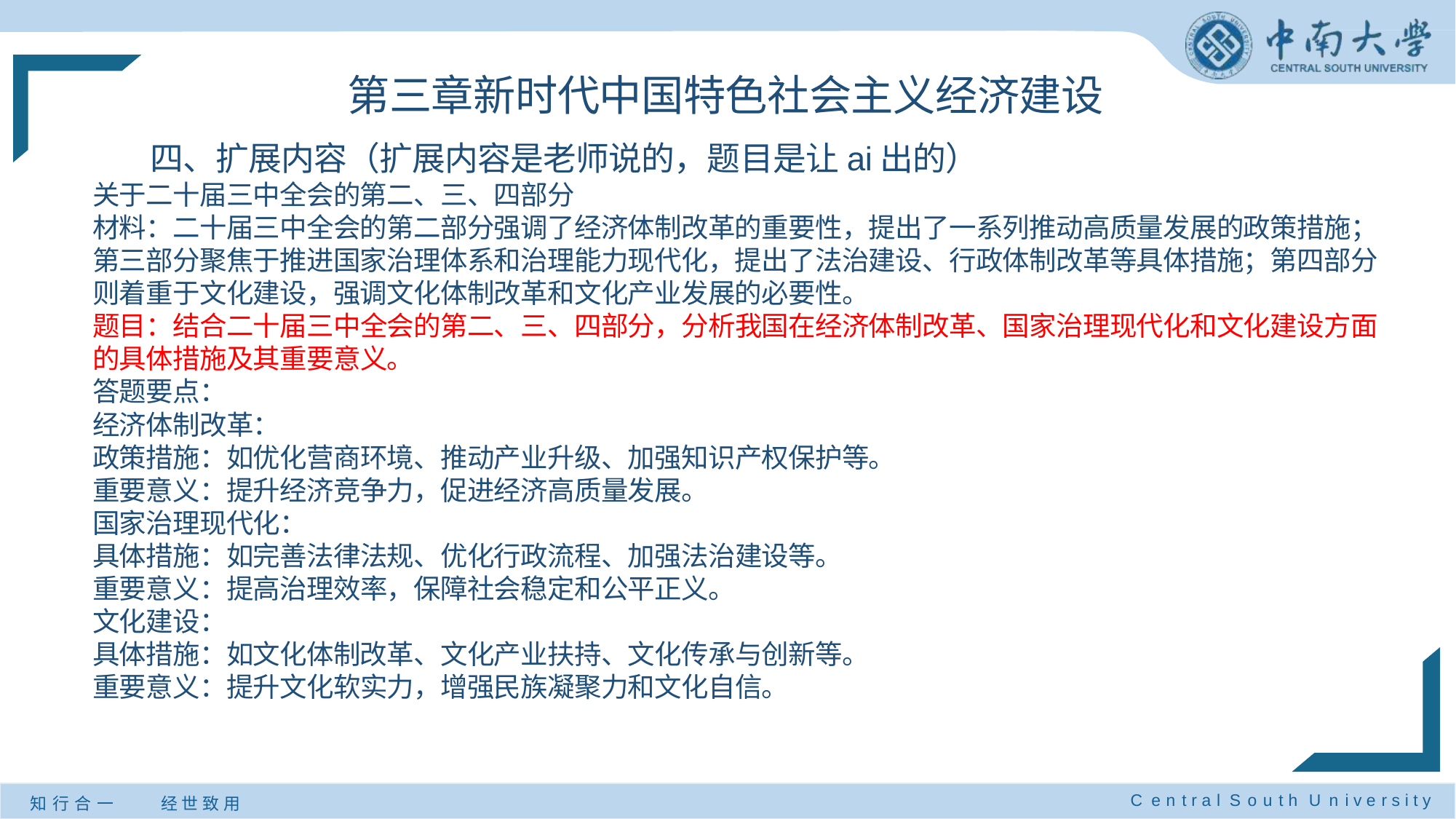

# 第三章新时代中国特色社会主义经济建设
四、扩展内容（扩展内容是老师说的，题目是让ai出的）
关于二十届三中全会的第二、三、四部分
材料：二十届三中全会的第二部分强调了经济体制改革的重要性，提出了一系列推动高质量发展的政策措施；第三部分聚焦于推进国家治理体系和治理能力现代化，提出了法治建设、行政体制改革等具体措施；第四部分则着重于文化建设，强调文化体制改革和文化产业发展的必要性。
题目：结合二十届三中全会的第二、三、四部分，分析我国在经济体制改革、国家治理现代化和文化建设方面的具体措施及其重要意义。
答题要点：
经济体制改革：
政策措施：如优化营商环境、推动产业升级、加强知识产权保护等。
重要意义：提升经济竞争力，促进经济高质量发展。
国家治理现代化：
具体措施：如完善法律法规、优化行政流程、加强法治建设等。
重要意义：提高治理效率，保障社会稳定和公平正义。
文化建设：
具体措施：如文化体制改革、文化产业扶持、文化传承与创新等。
重要意义：提升文化软实力，增强民族凝聚力和文化自信。

C e n t r a l S o u t h U n i v e r s i t y
知 行 合 一
经 世 致 用